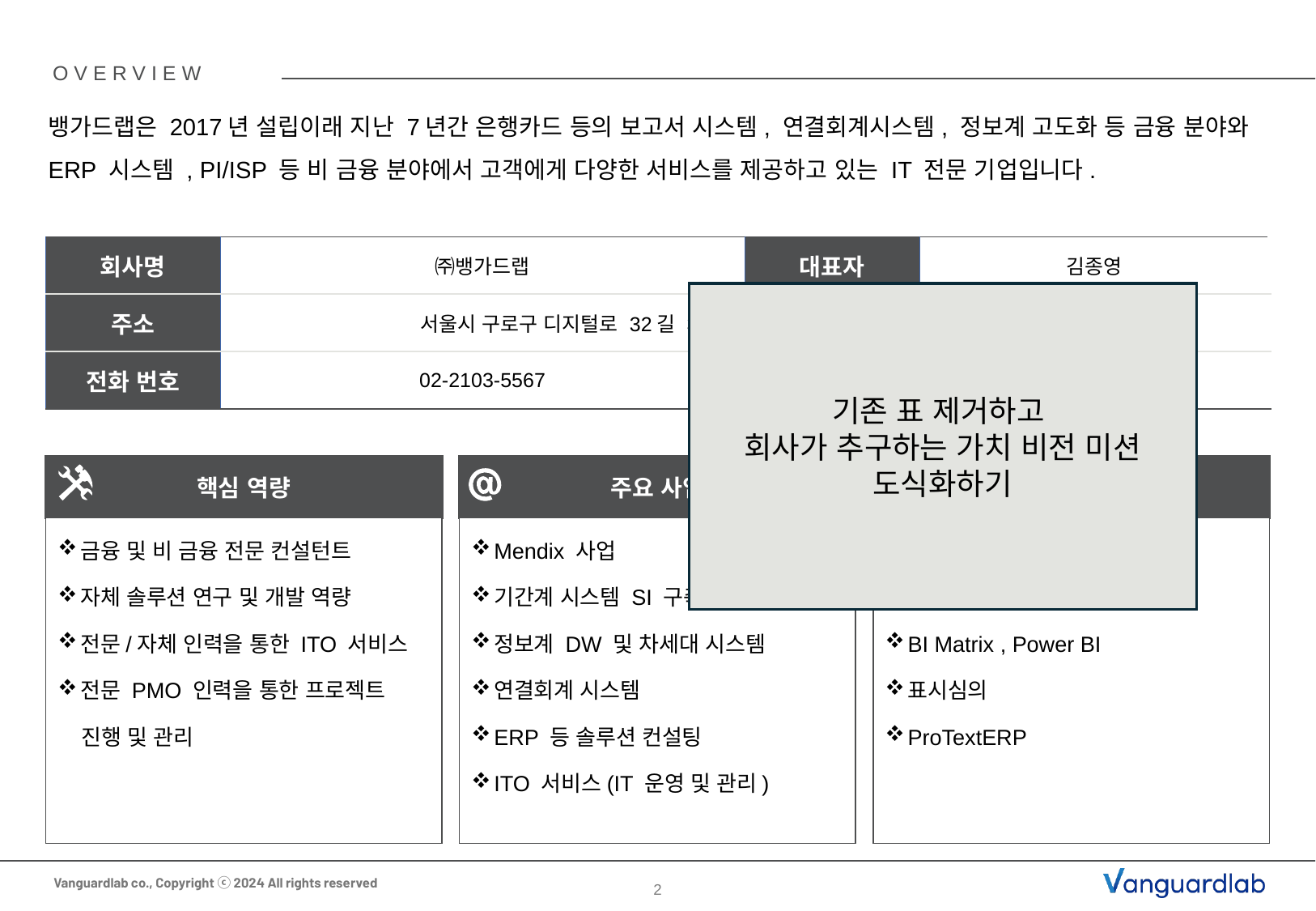

# OVERVIEW
뱅가드랩은 2017년 설립이래 지난 7년간 은행카드 등의 보고서 시스템, 연결회계시스템, 정보계 고도화 등 금융 분야와 ERP 시스템 , PI/ISP 등 비 금융 분야에서 고객에게 다양한 서비스를 제공하고 있는 IT 전문 기업입니다.

| 회사명 | ㈜뱅가드랩 | 대표자 | 김종영 |
| --- | --- | --- | --- |
| 주소 | 서울시 구로구 디지털로 32길 30, 1201호 (코오롱디지털타워빌란트1차) |  |  |
| 전화 번호 | 02-2103-5567 | 설립년도 | 2017년 10월 |
기존 표 제거하고
회사가 추구하는 가치 비전 미션
도식화하기
핵심 역량
주요 사업
솔루션

금융 및 비 금융 전문 컨설턴트
자체 솔루션 연구 및 개발 역량
전문/자체 인력을 통한 ITO 서비스
전문 PMO 인력을 통한 프로젝트
   진행 및 관리
Mendix 사업
기간계 시스템 SI 구축 프로젝트
정보계 DW 및 차세대 시스템
연결회계 시스템
ERP 등 솔루션 컨설팅
ITO 서비스(IT 운영 및 관리)
글로벌 대외 보고서
Smart Report
BI Matrix , Power BI
표시심의
ProTextERP